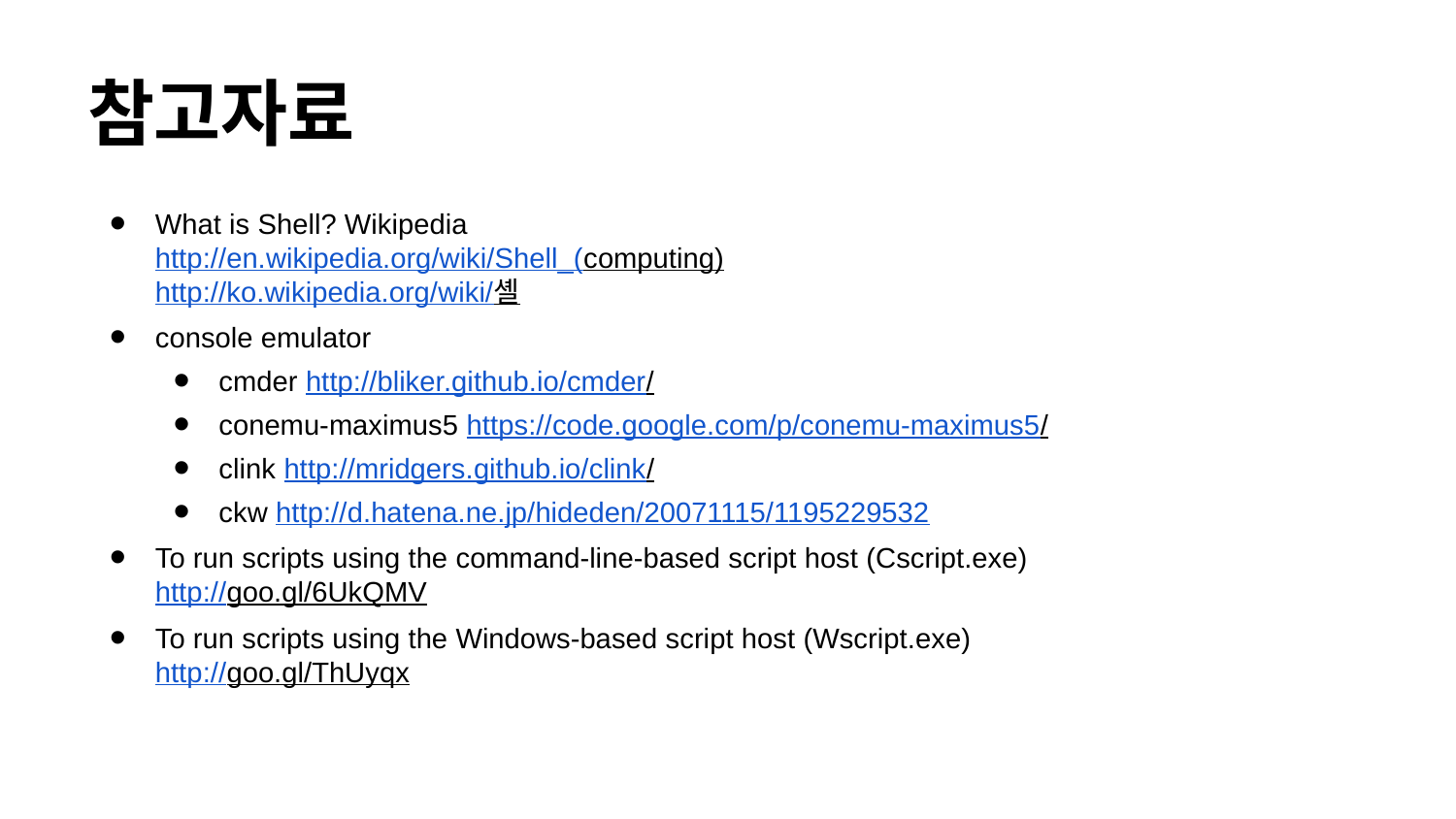

# 참고자료
What is Shell? Wikipedia
http://en.wikipedia.org/wiki/Shell_(computing)
http://ko.wikipedia.org/wiki/셸
console emulator
cmder http://bliker.github.io/cmder/
conemu-maximus5 https://code.google.com/p/conemu-maximus5/
clink http://mridgers.github.io/clink/
ckw http://d.hatena.ne.jp/hideden/20071115/1195229532
To run scripts using the command-line-based script host (Cscript.exe)
http://goo.gl/6UkQMV
To run scripts using the Windows-based script host (Wscript.exe)
http://goo.gl/ThUyqx